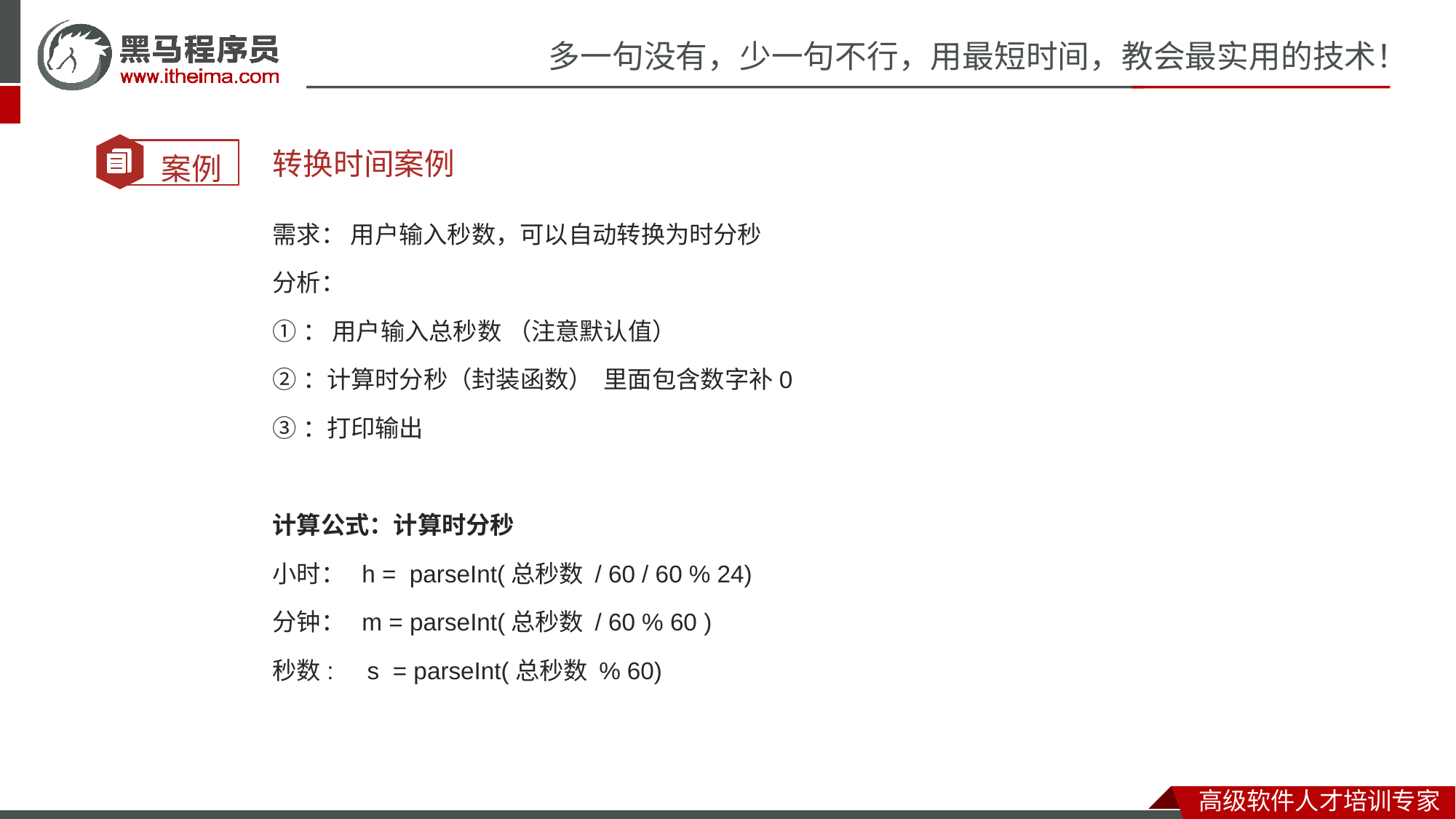

转换时间案例
需求： 用户输入秒数，可以自动转换为时分秒
分析：
①： 用户输入总秒数 （注意默认值）
②：计算时分秒（封装函数）  里面包含数字补0
③：打印输出

计算公式：计算时分秒
小时：  h =  parseInt(总秒数 / 60 / 60 % 24)
分钟：  m = parseInt(总秒数 / 60 % 60 )
秒数:     s  = parseInt(总秒数 % 60)